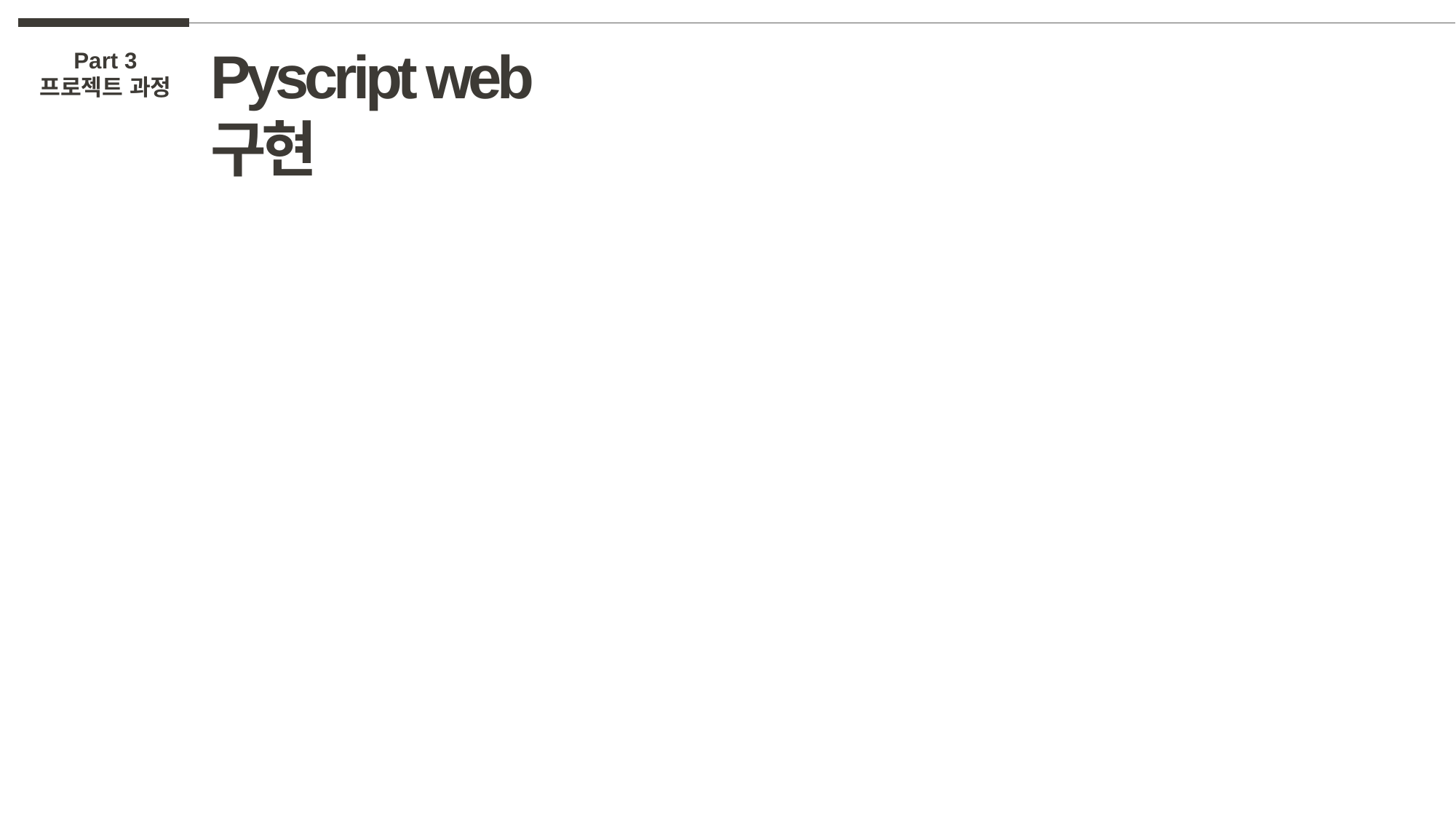

Pyscript web 구현
Part 3
프로젝트 과정